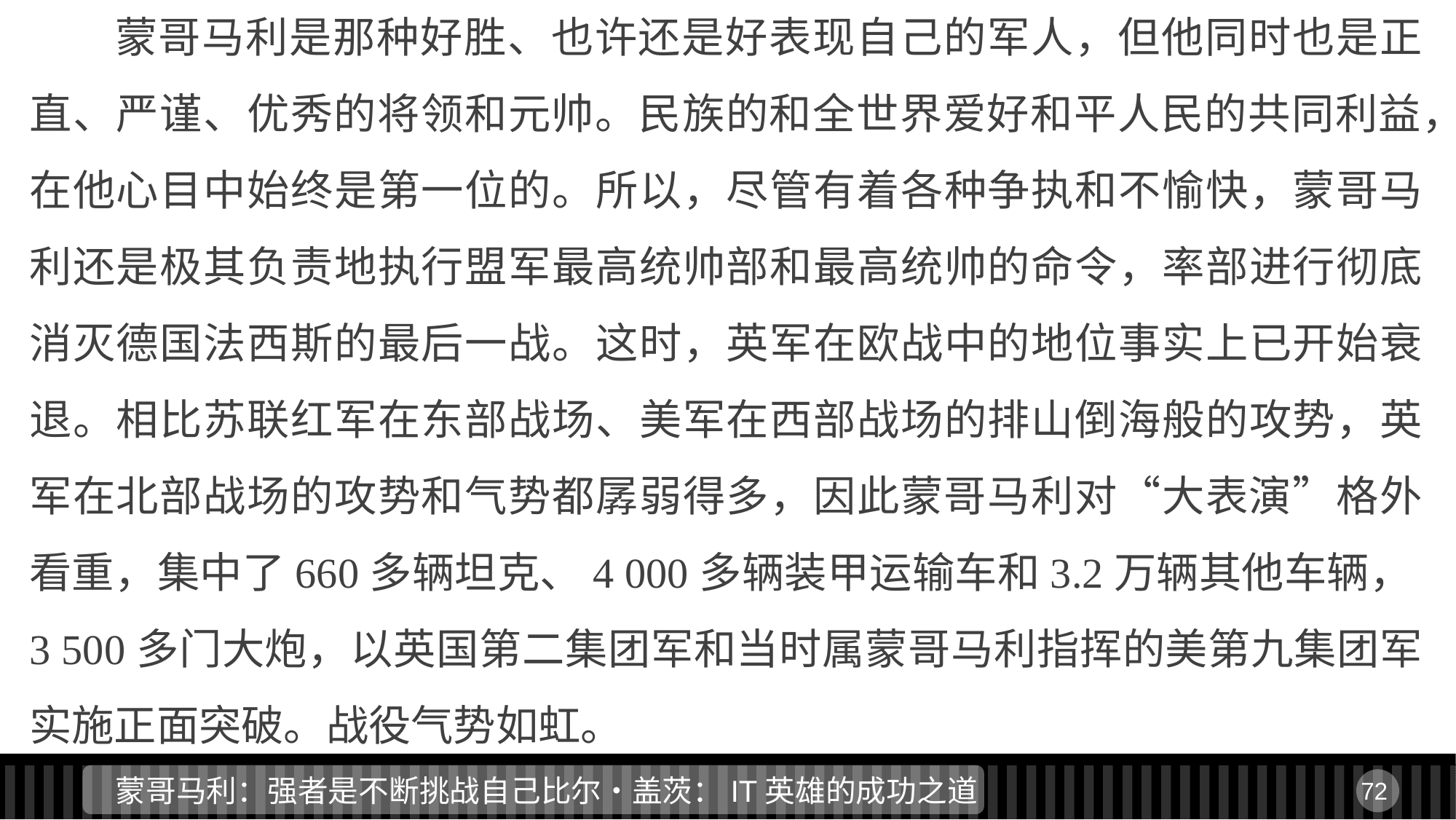

蒙哥马利是那种好胜、也许还是好表现自己的军人，但他同时也是正直、严谨、优秀的将领和元帅。民族的和全世界爱好和平人民的共同利益，在他心目中始终是第一位的。所以，尽管有着各种争执和不愉快，蒙哥马利还是极其负责地执行盟军最高统帅部和最高统帅的命令，率部进行彻底消灭德国法西斯的最后一战。这时，英军在欧战中的地位事实上已开始衰退。相比苏联红军在东部战场、美军在西部战场的排山倒海般的攻势，英军在北部战场的攻势和气势都孱弱得多，因此蒙哥马利对“大表演”格外看重，集中了660多辆坦克、4 000多辆装甲运输车和3.2万辆其他车辆，3 500多门大炮，以英国第二集团军和当时属蒙哥马利指挥的美第九集团军实施正面突破。战役气势如虹。